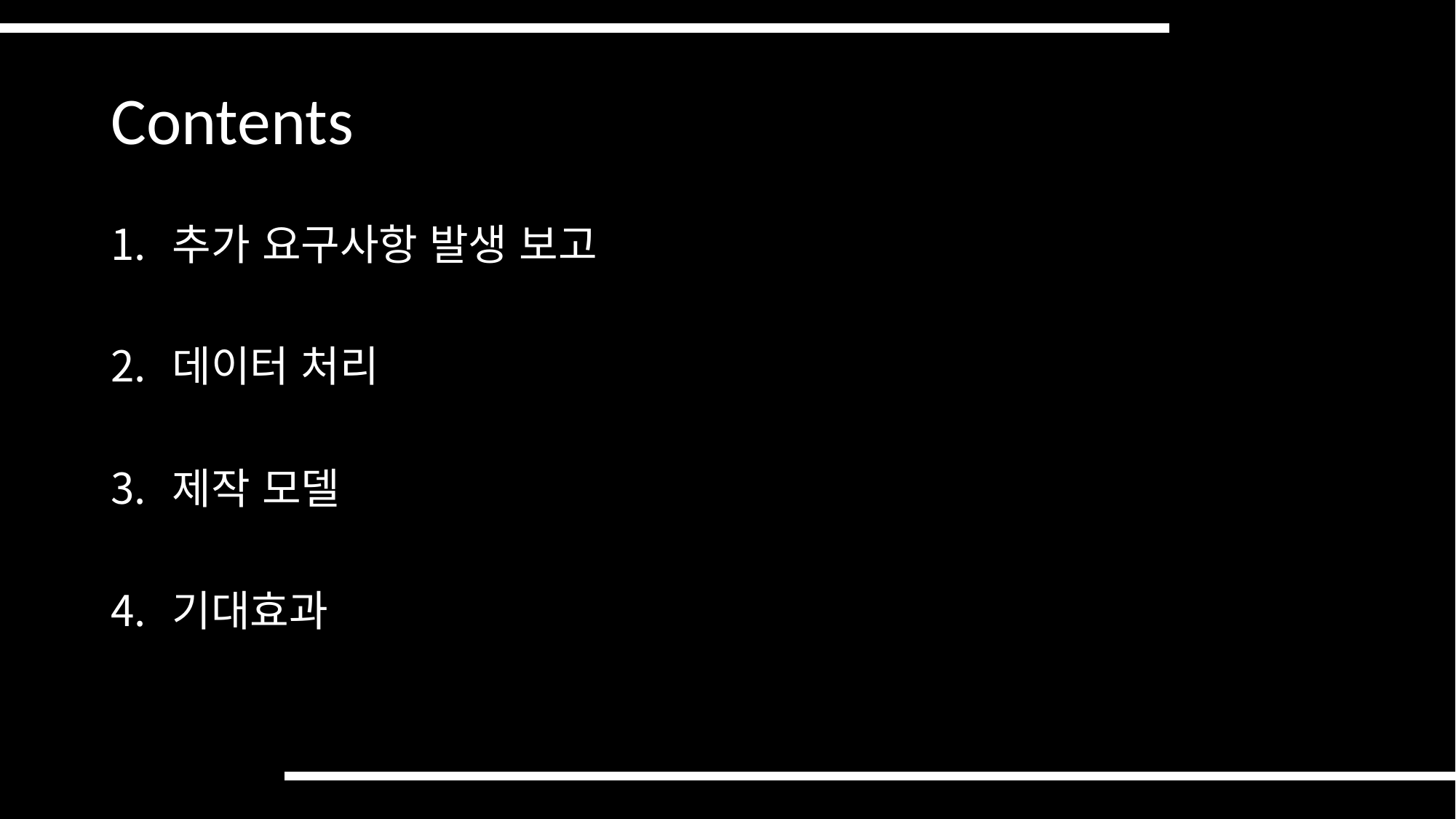

# Contents
추가 요구사항 발생 보고

데이터 처리

제작 모델

기대효과